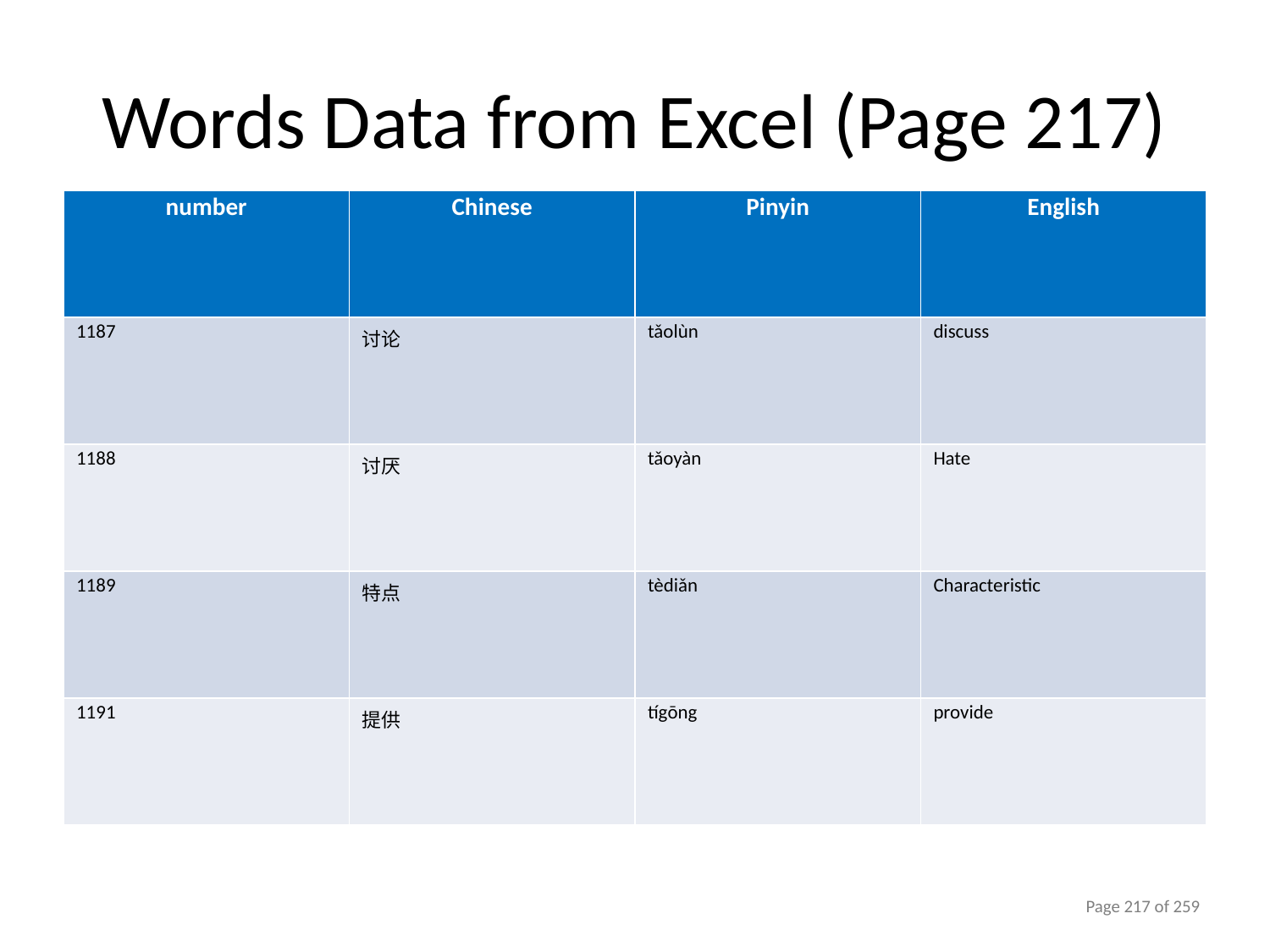

# Words Data from Excel (Page 217)
| number | Chinese | Pinyin | English |
| --- | --- | --- | --- |
| 1187 | 讨论 | tǎolùn | discuss |
| 1188 | 讨厌 | tǎoyàn | Hate |
| 1189 | 特点 | tèdiǎn | Characteristic |
| 1191 | 提供 | tígōng | provide |

Page 217 of 259